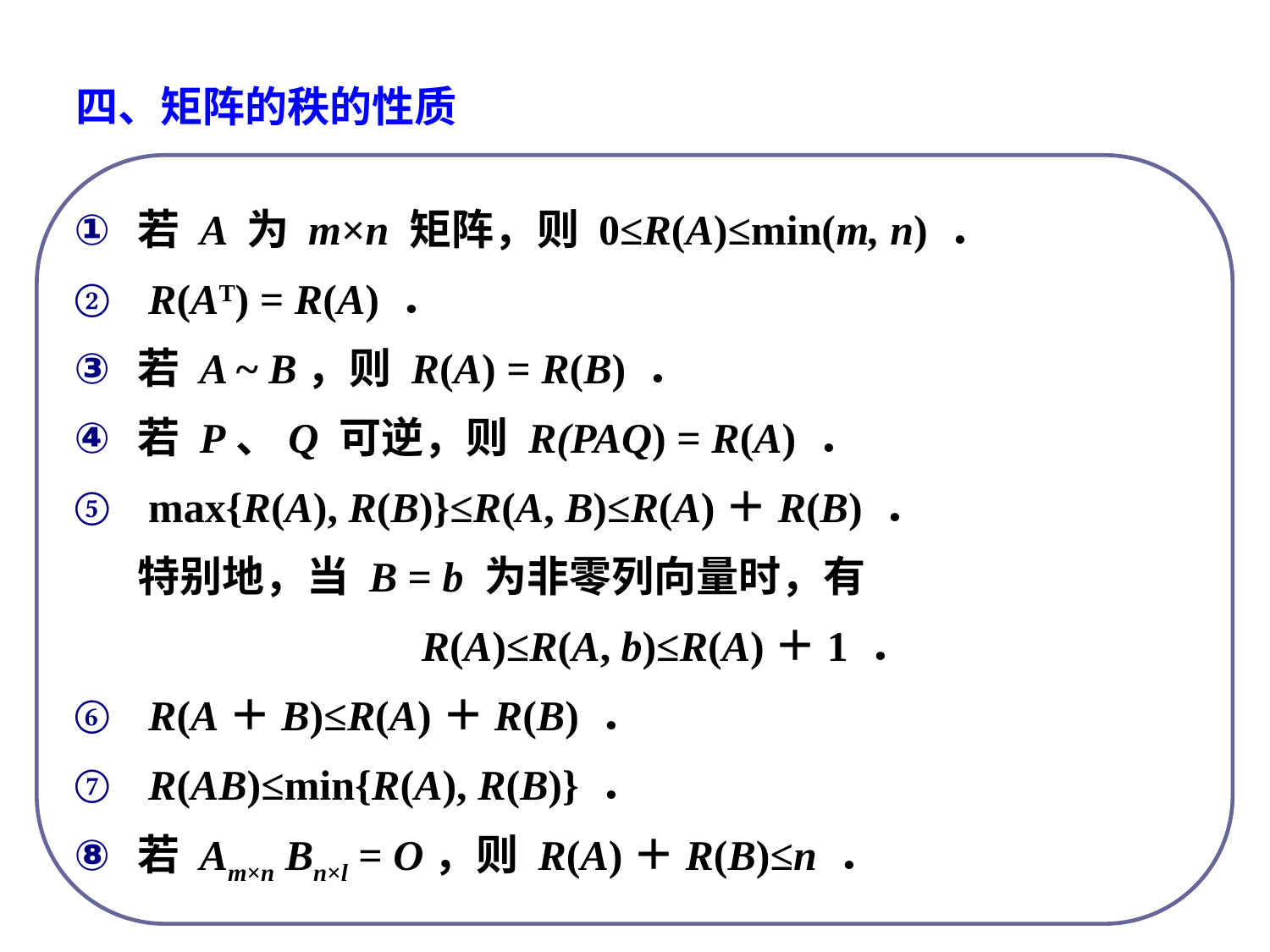

四、矩阵的秩的性质
若 A 为 m×n 矩阵，则 0≤R(A)≤min(m, n) ．
 R(AT) = R(A) ．
若 A ~ B，则 R(A) = R(B) ．
若 P、Q 可逆，则 R(PAQ) = R(A) ．
 max{R(A), R(B)}≤R(A, B)≤R(A)＋R(B) ．
	特别地，当 B = b 为非零列向量时，有
	R(A)≤R(A, b)≤R(A)＋1 ．
 R(A＋B)≤R(A)＋R(B) ．
 R(AB)≤min{R(A), R(B)} ．
若 Am×n Bn×l = O，则 R(A)＋R(B)≤n ．